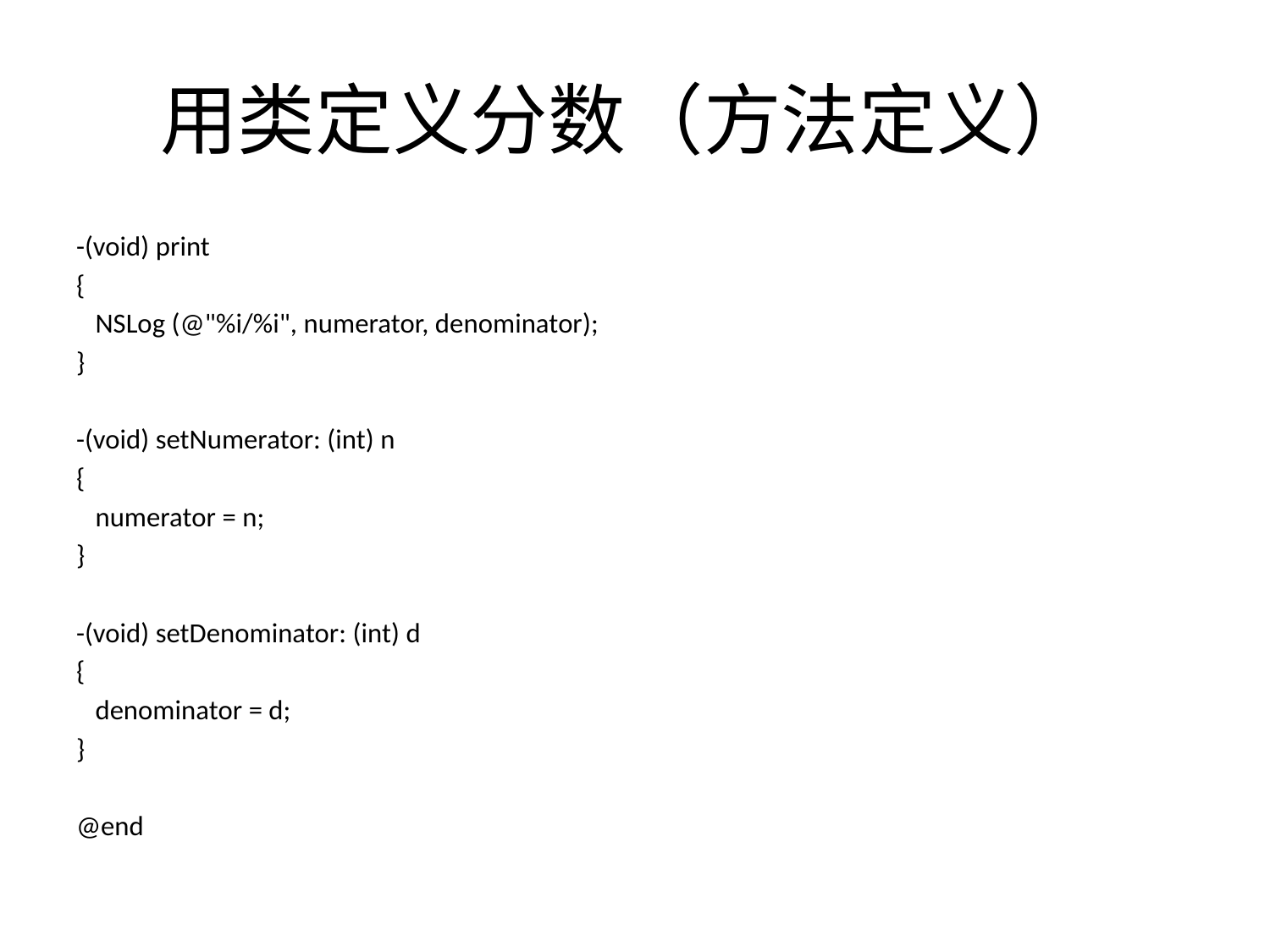

# 用类定义分数（方法定义）
-(void) print
{
   NSLog (@"%i/%i", numerator, denominator);
}

-(void) setNumerator: (int) n
{
   numerator = n;
}

-(void) setDenominator: (int) d
{
   denominator = d;
}

@end